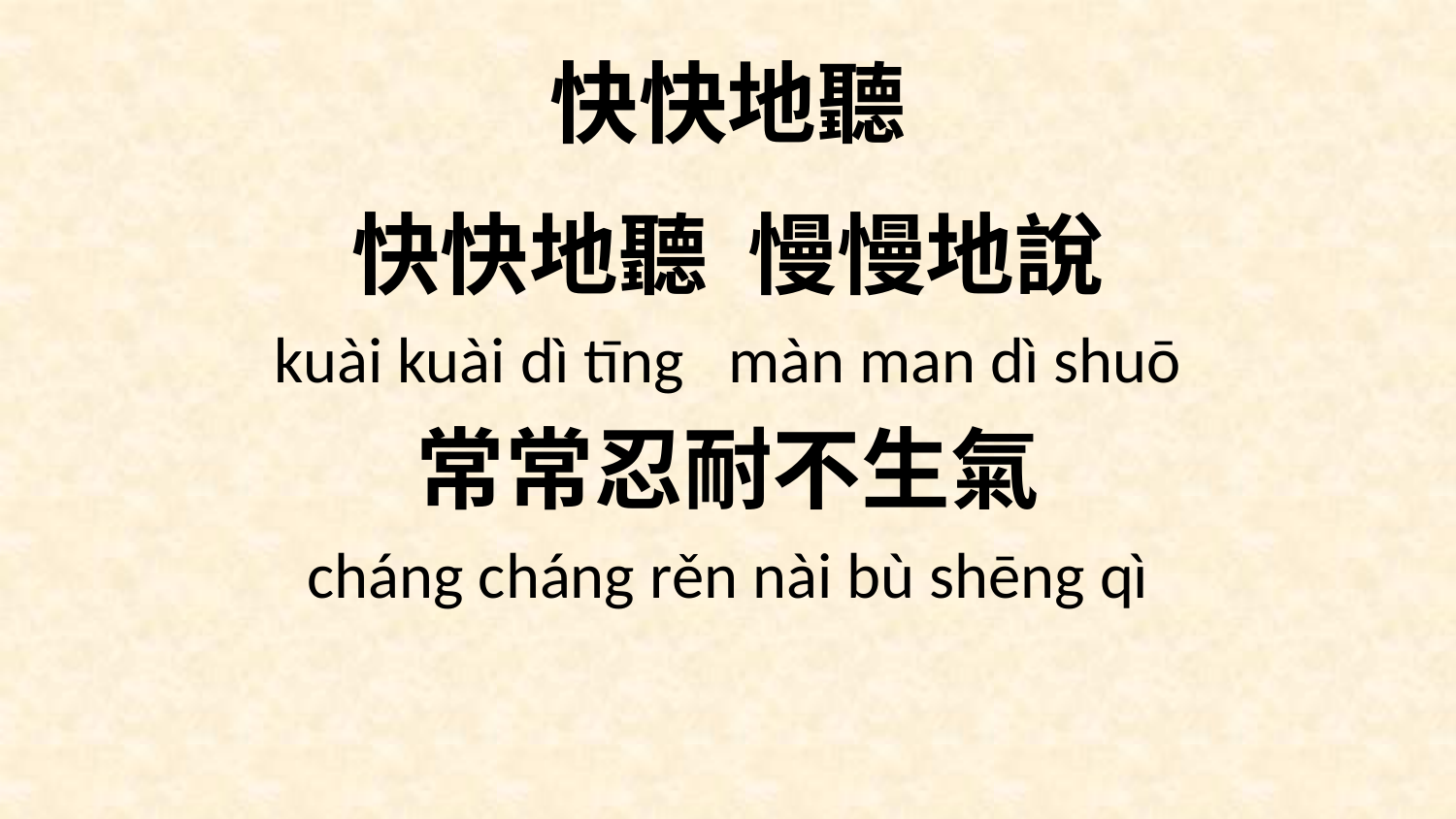

# 快快地聽
快快地聽  慢慢地說
kuài kuài dì tīng   màn man dì shuō
常常忍耐不生氣
cháng cháng rěn nài bù shēng qì